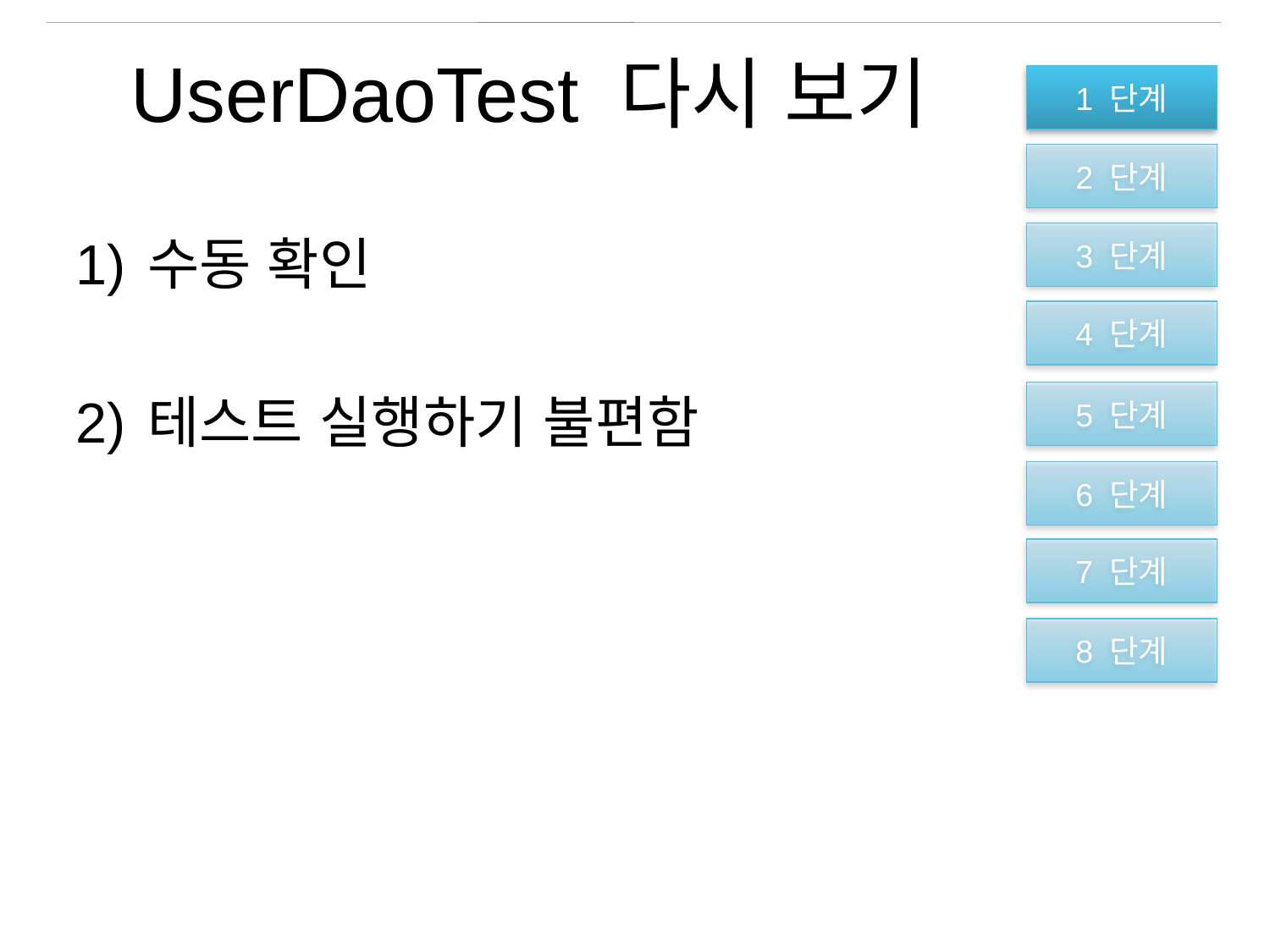

# UserDaoTest 다시 보기
1 단계
2 단계
3 단계
4 단계
5 단계
6 단계
7 단계
8 단계
수동 확인

테스트 실행하기 불편함